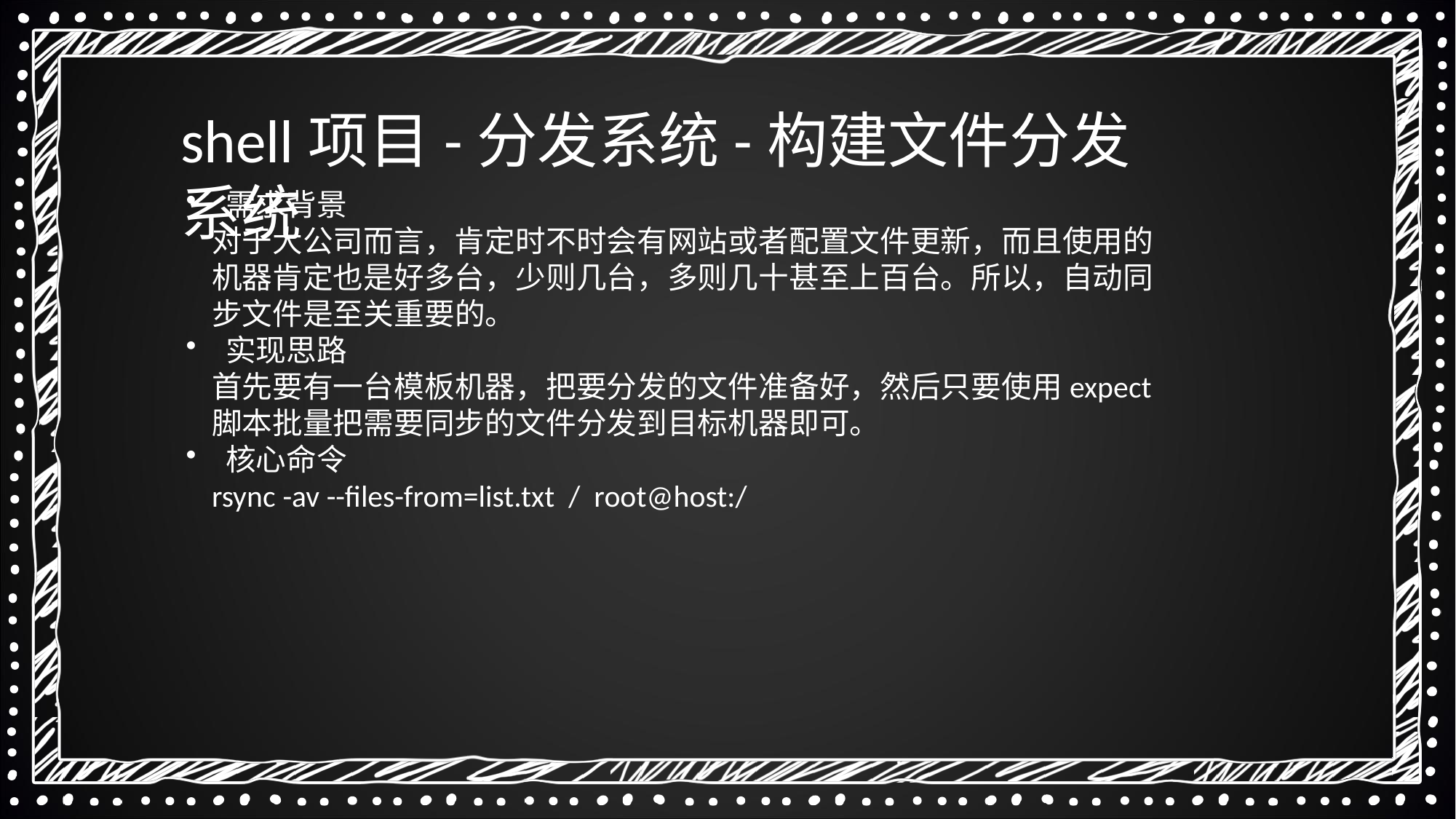

shell项目-分发系统-构建文件分发系统
 需求背景
对于大公司而言，肯定时不时会有网站或者配置文件更新，而且使用的机器肯定也是好多台，少则几台，多则几十甚至上百台。所以，自动同步文件是至关重要的。
 实现思路
首先要有一台模板机器，把要分发的文件准备好，然后只要使用expect脚本批量把需要同步的文件分发到目标机器即可。
 核心命令
rsync -av --files-from=list.txt  /  root@host:/